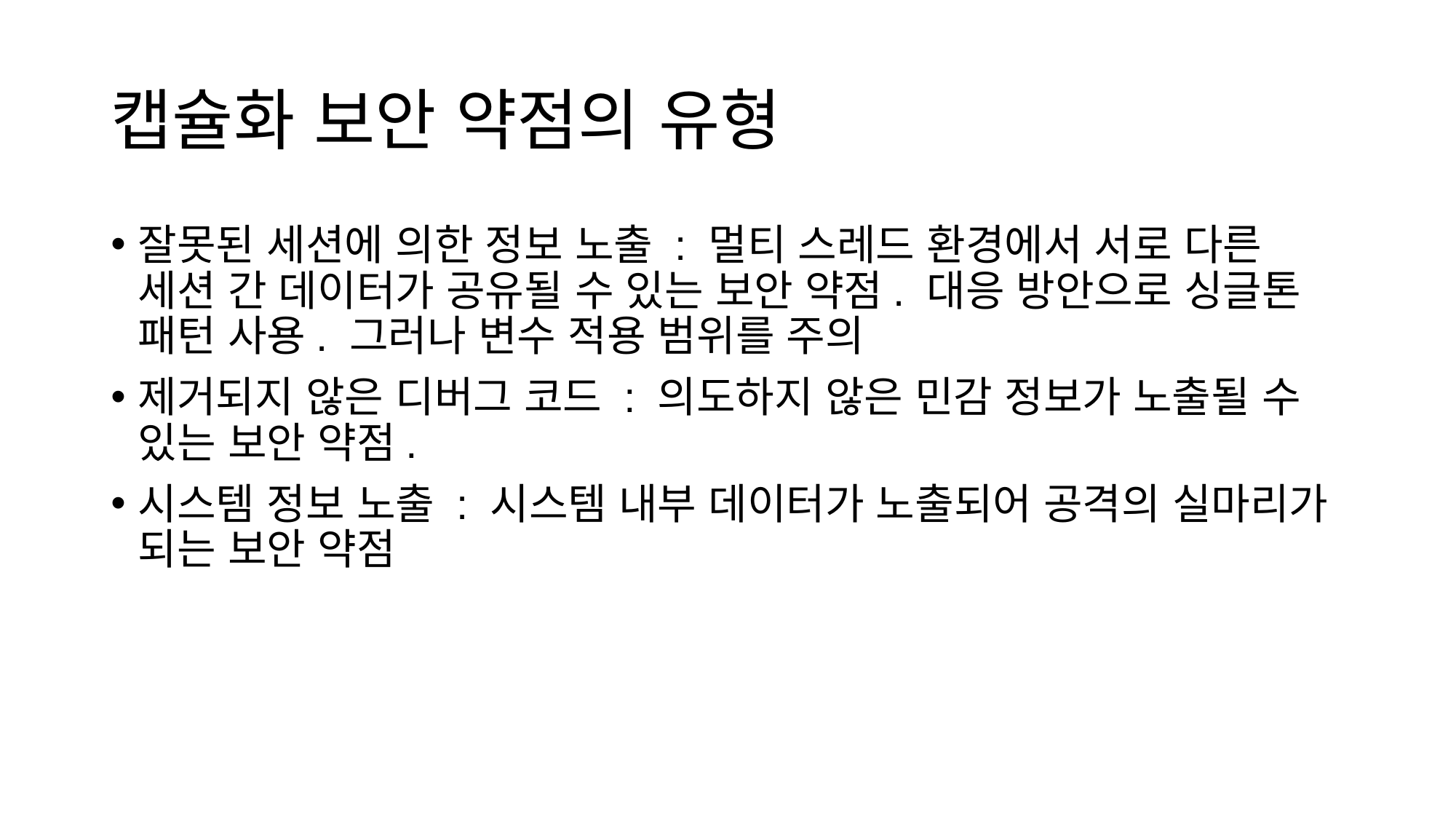

# 캡슐화 보안 약점의 유형
잘못된 세션에 의한 정보 노출 : 멀티 스레드 환경에서 서로 다른 세션 간 데이터가 공유될 수 있는 보안 약점. 대응 방안으로 싱글톤 패턴 사용. 그러나 변수 적용 범위를 주의
제거되지 않은 디버그 코드 : 의도하지 않은 민감 정보가 노출될 수 있는 보안 약점.
시스템 정보 노출 : 시스템 내부 데이터가 노출되어 공격의 실마리가 되는 보안 약점